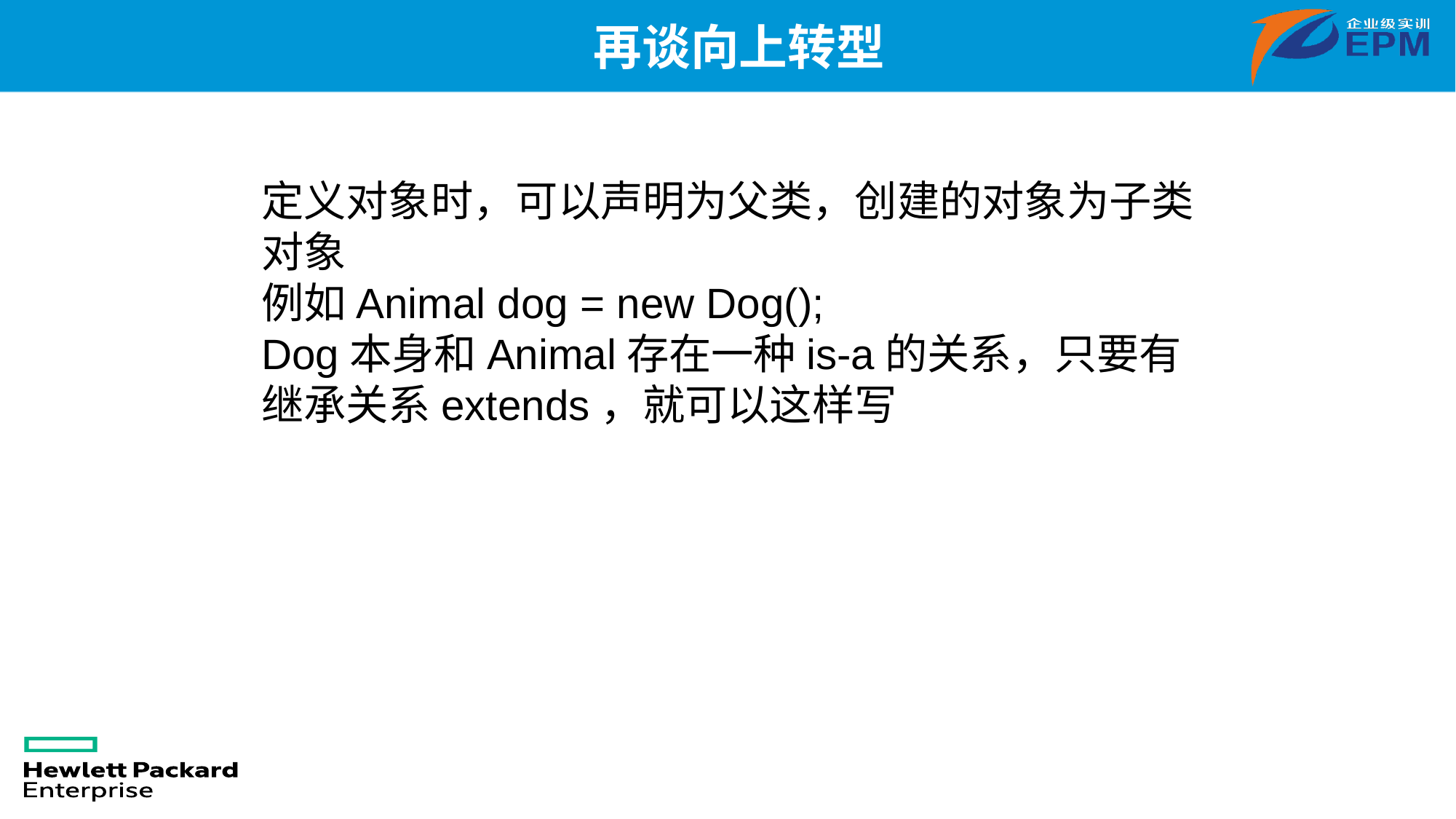

# 再谈向上转型
定义对象时，可以声明为父类，创建的对象为子类对象
例如Animal dog = new Dog();
Dog本身和Animal存在一种is-a的关系，只要有继承关系extends，就可以这样写